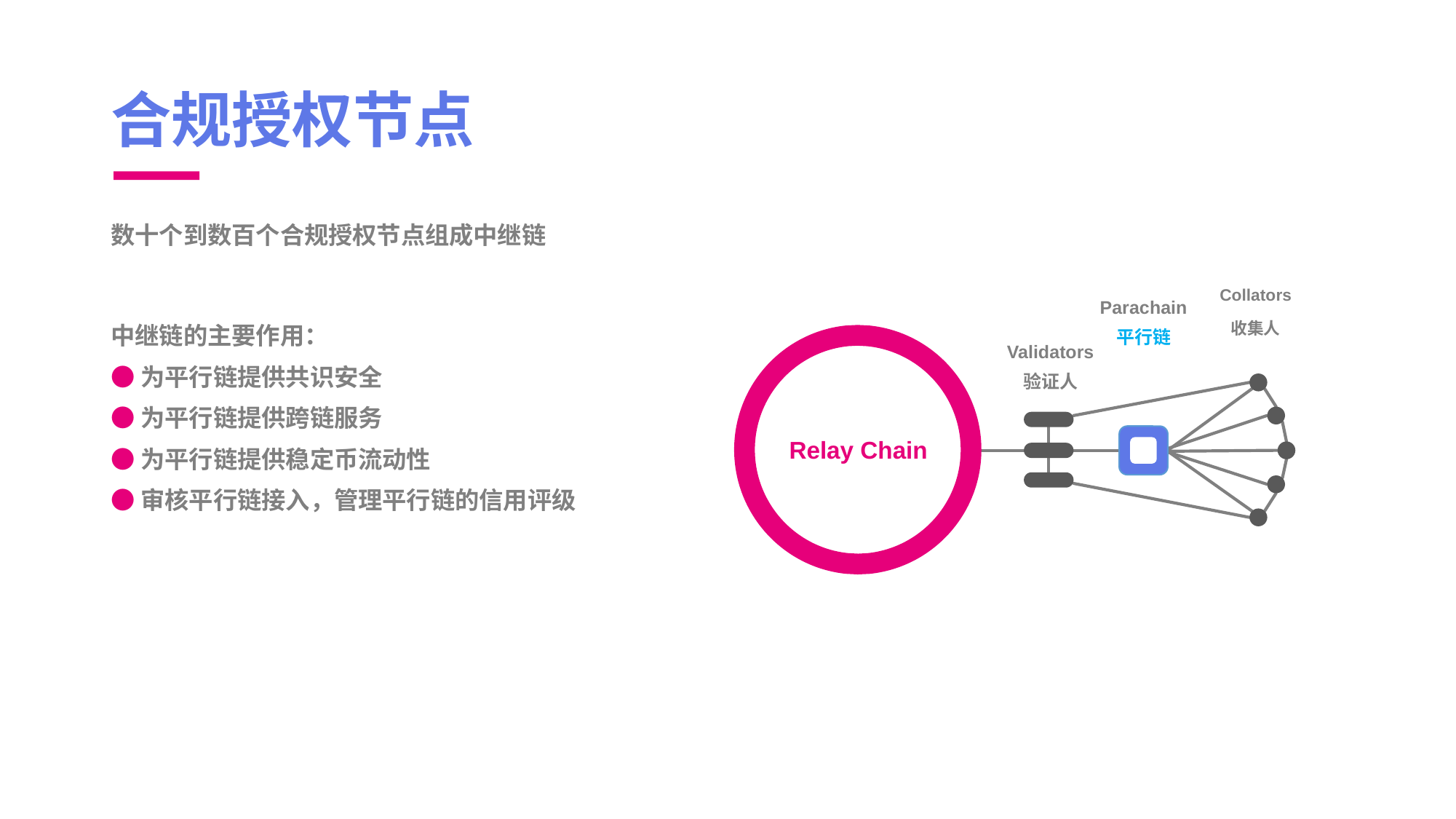

# 合规授权节点

数十个到数百个合规授权节点组成中继链

Collators
收集人
Parachain
平行链

中继链的主要作用：
●为平行链提供共识安全
●为平行链提供跨链服务
●为平行链提供稳定币流动性
●审核平行链接入，管理平行链的信用评级

Validators
验证人

Relay Chain